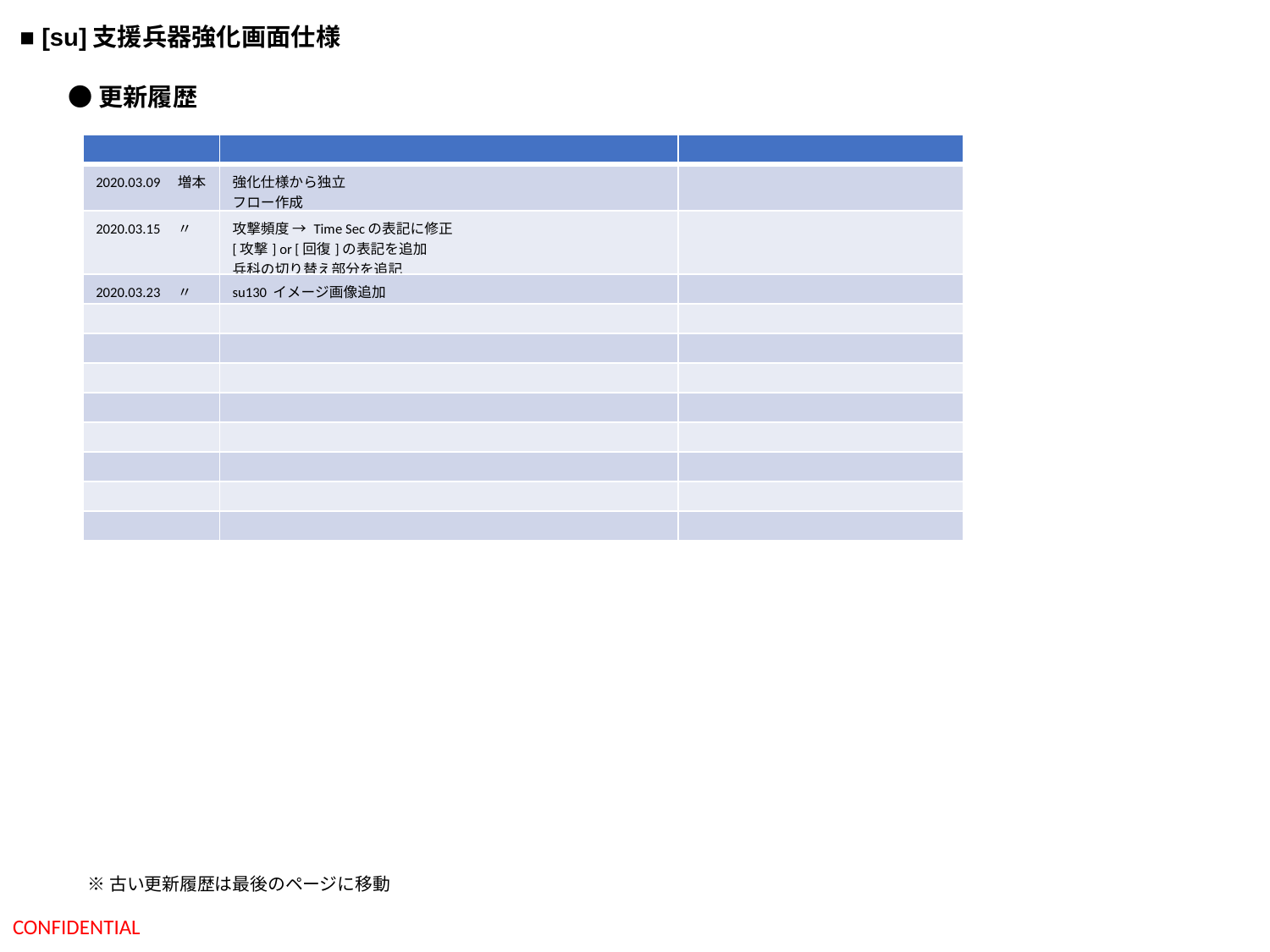

■ [su]支援兵器強化画面仕様
●更新履歴
|  |  |  |
| --- | --- | --- |
| 2020.03.09　増本 | 強化仕様から独立 フロー作成 |  |
| 2020.03.15　〃 | 攻撃頻度 → Time Secの表記に修正 [攻撃] or [回復]の表記を追加 兵科の切り替え部分を追記 |  |
| 2020.03.23　〃 | su130 イメージ画像追加 |  |
|  |  |  |
|  |  |  |
|  |  |  |
|  |  |  |
|  |  |  |
|  |  |  |
|  |  |  |
|  |  |  |
※古い更新履歴は最後のページに移動

CONFIDENTIAL